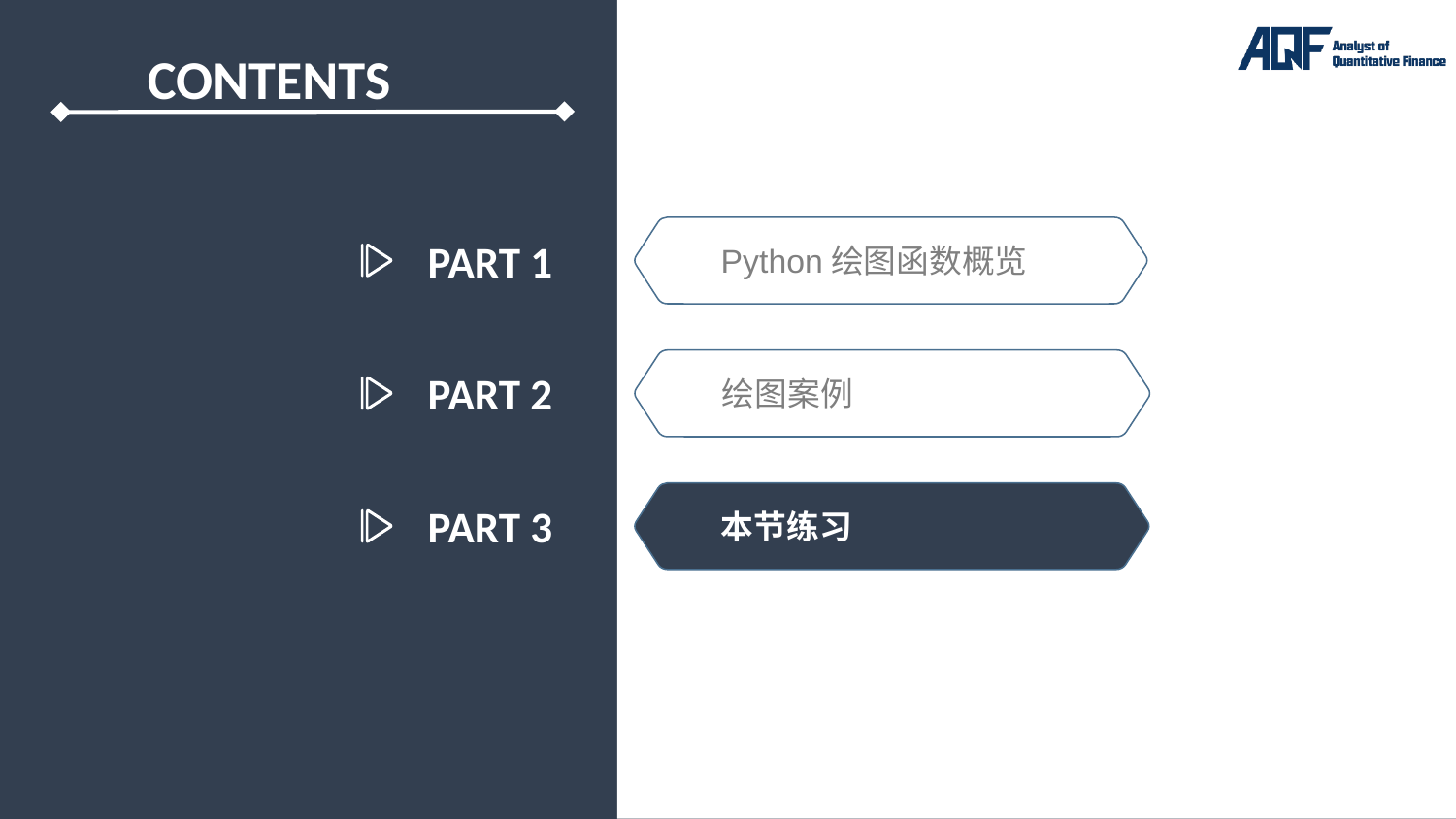

PART 1
Python绘图函数概览

PART 2
绘图案例

PART 3
本节练习